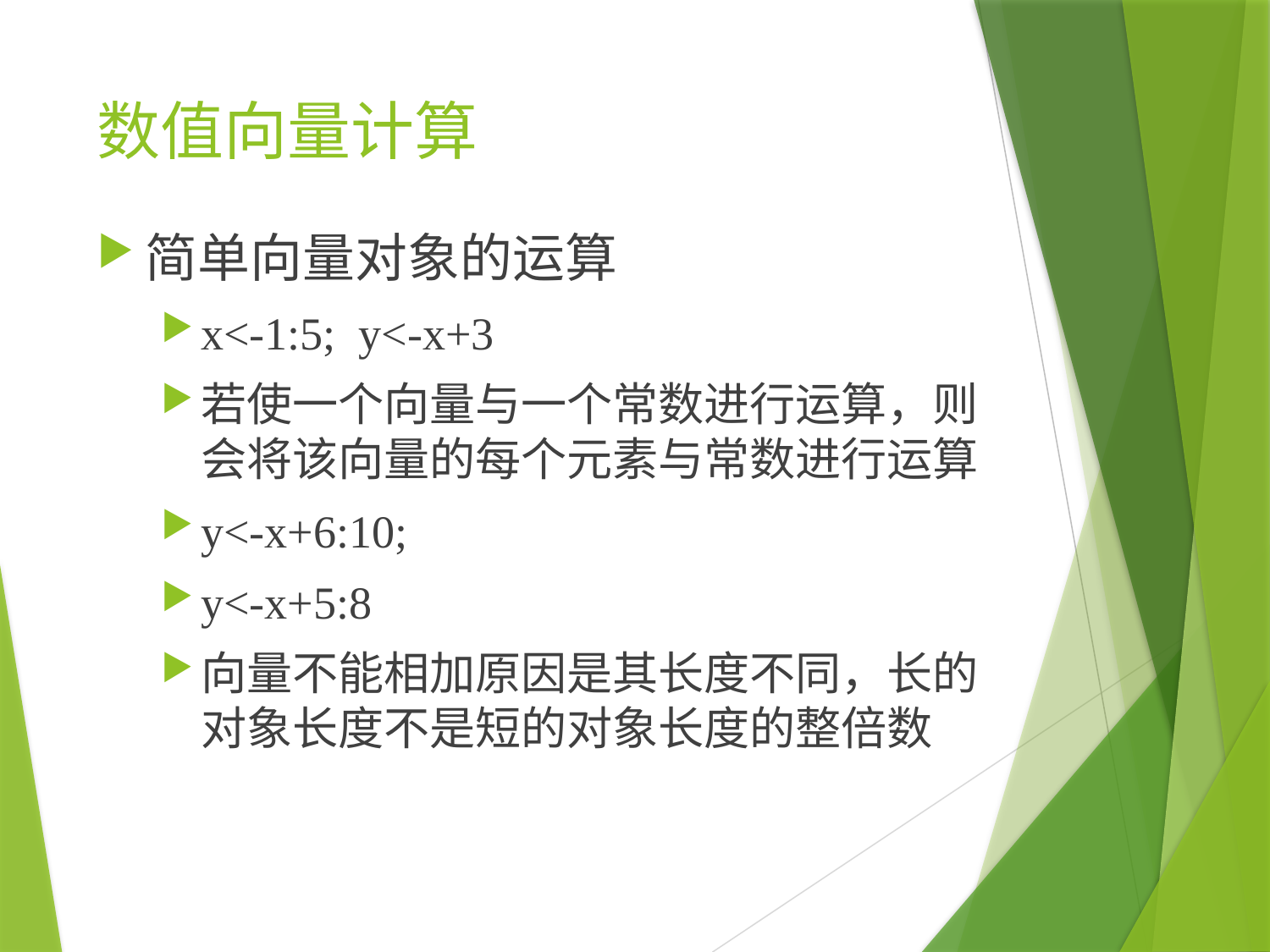

# 数值向量计算
简单向量对象的运算
x<-1:5;  y<-x+3
若使一个向量与一个常数进行运算，则会将该向量的每个元素与常数进行运算
y<-x+6:10;
y<-x+5:8
向量不能相加原因是其长度不同，长的对象长度不是短的对象长度的整倍数